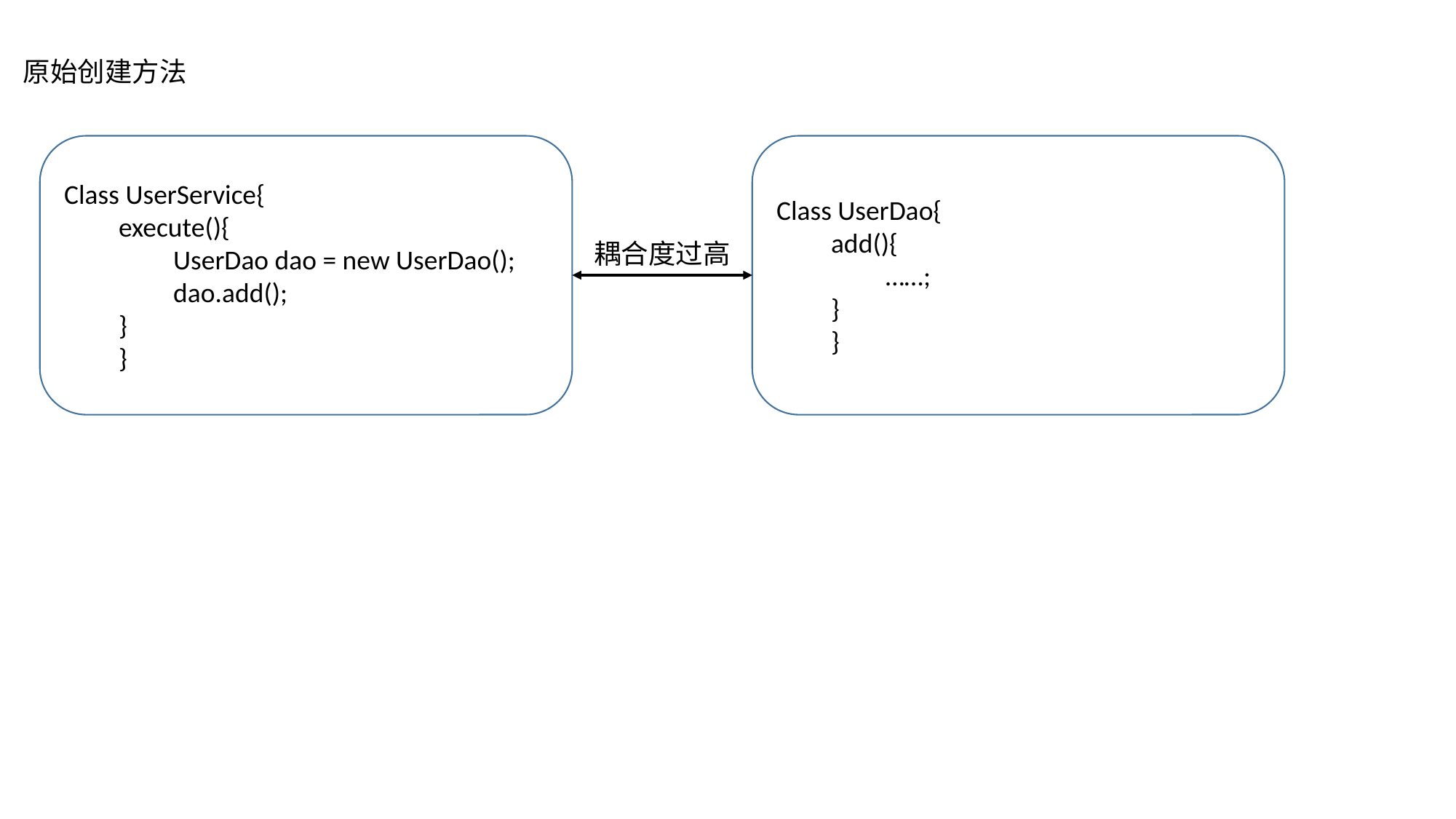

原始创建方法
Class UserService{
execute(){
UserDao dao = new UserDao();
dao.add();
}
}
Class UserDao{
add(){
……;
}
}
耦合度过高